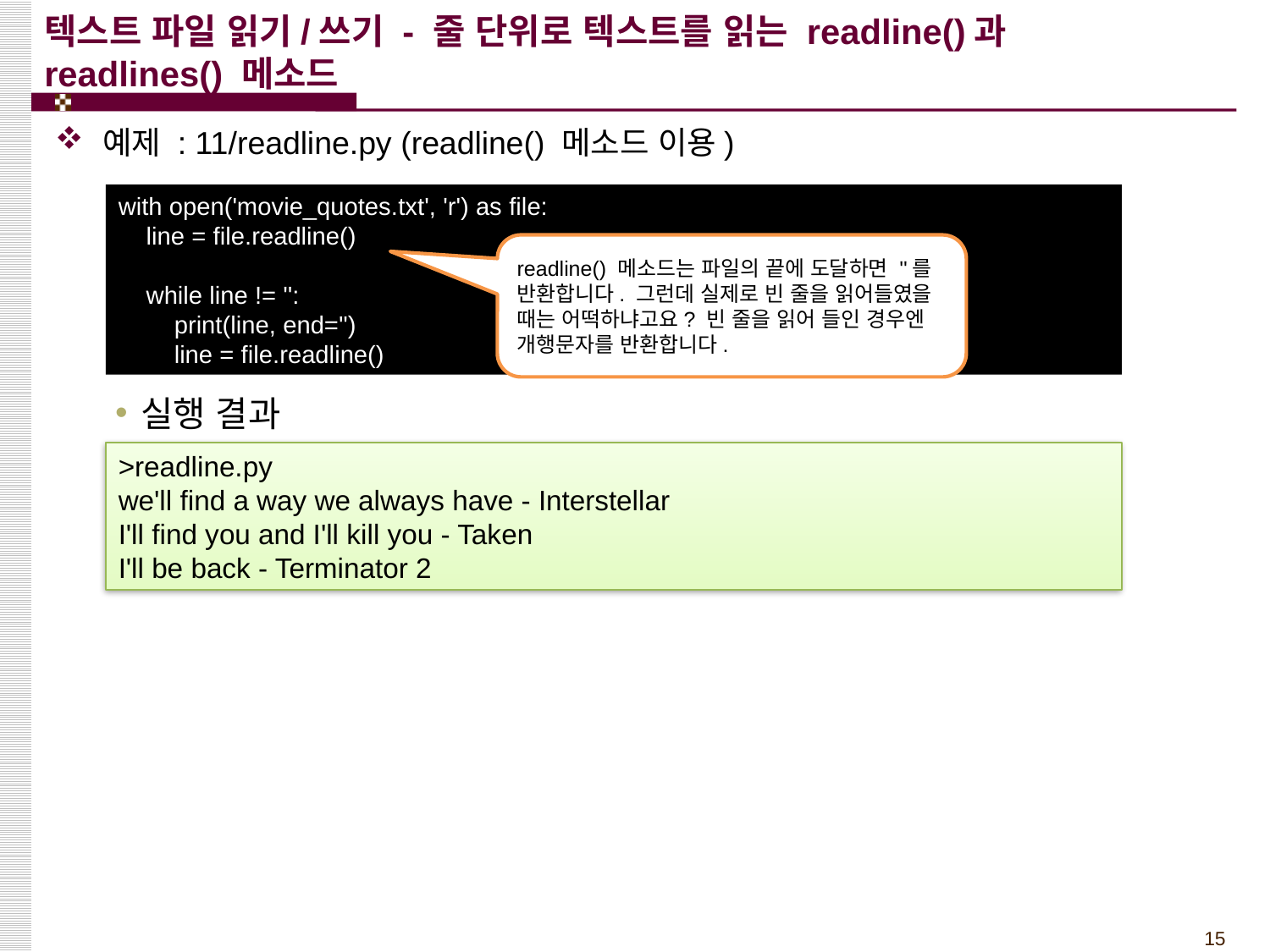

# 텍스트 파일 읽기/쓰기 - 줄 단위로 텍스트를 읽는 readline()과 readlines() 메소드
예제 : 11/readline.py (readline() 메소드 이용)
with open('movie_quotes.txt', 'r') as file:
    line = file.readline()

    while line != '':
        print(line, end='')
        line = file.readline()
readline() 메소드는 파일의 끝에 도달하면 ''를 반환합니다. 그런데 실제로 빈 줄을 읽어들였을 때는 어떡하냐고요? 빈 줄을 읽어 들인 경우엔 개행문자를 반환합니다.
실행 결과

>readline.py
we'll find a way we always have - Interstellar
I'll find you and I'll kill you - Taken
I'll be back - Terminator 2